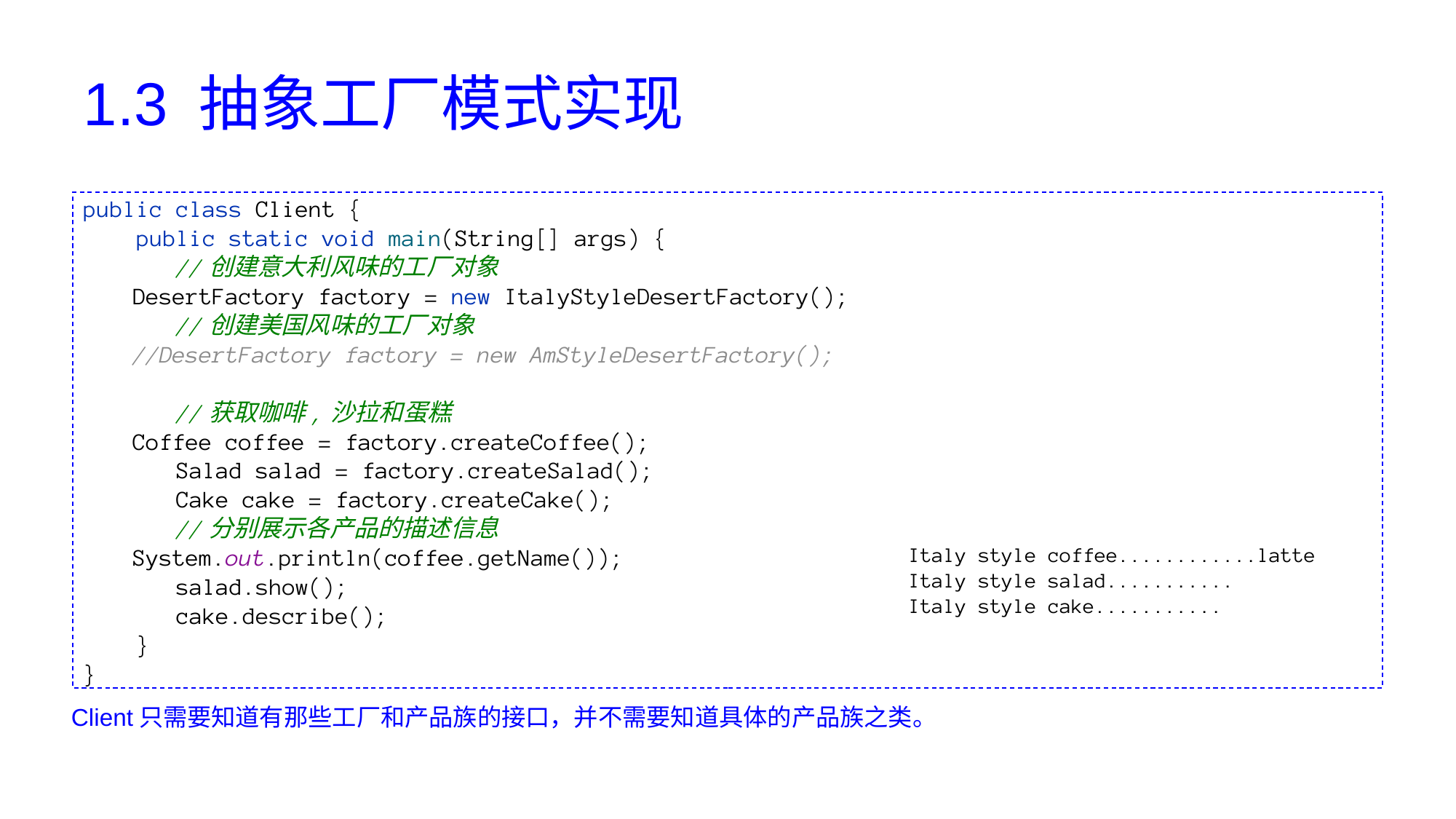

# 1.3 抽象工厂模式实现
public class Client {
    public static void main(String[] args) {
       //创建意大利风味的工厂对象
        DesertFactory factory = new ItalyStyleDesertFactory();
       //创建美国风味的工厂对象
        //DesertFactory factory = new AmStyleDesertFactory();
       //获取咖啡,沙拉和蛋糕
        Coffee coffee = factory.createCoffee();
       Salad salad = factory.createSalad();
       Cake cake = factory.createCake();
       //分别展示各产品的描述信息
        System.out.println(coffee.getName());
       salad.show();
       cake.describe();
    }
}
Italy style coffee............latte
Italy style salad...........
Italy style cake...........
Client只需要知道有那些工厂和产品族的接口，并不需要知道具体的产品族之类。
13